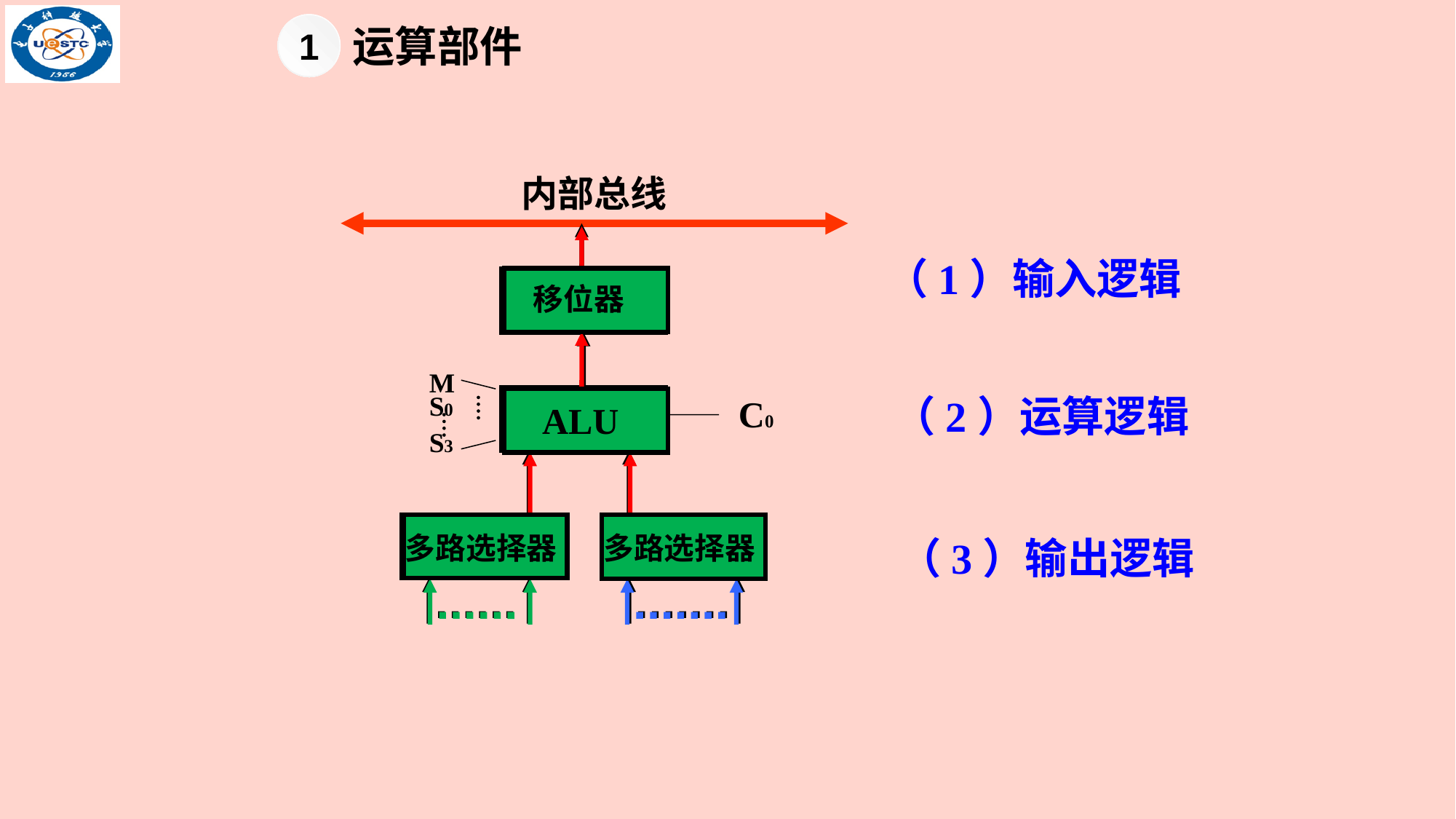

1
运算部件
内部总线

（1）输入逻辑

移位器

移位器

M S0
S3

（2）运算逻辑

ALU

ALU
C0

多路选择器

多路选择器

多路选择器

多路选择器
（3）输出逻辑